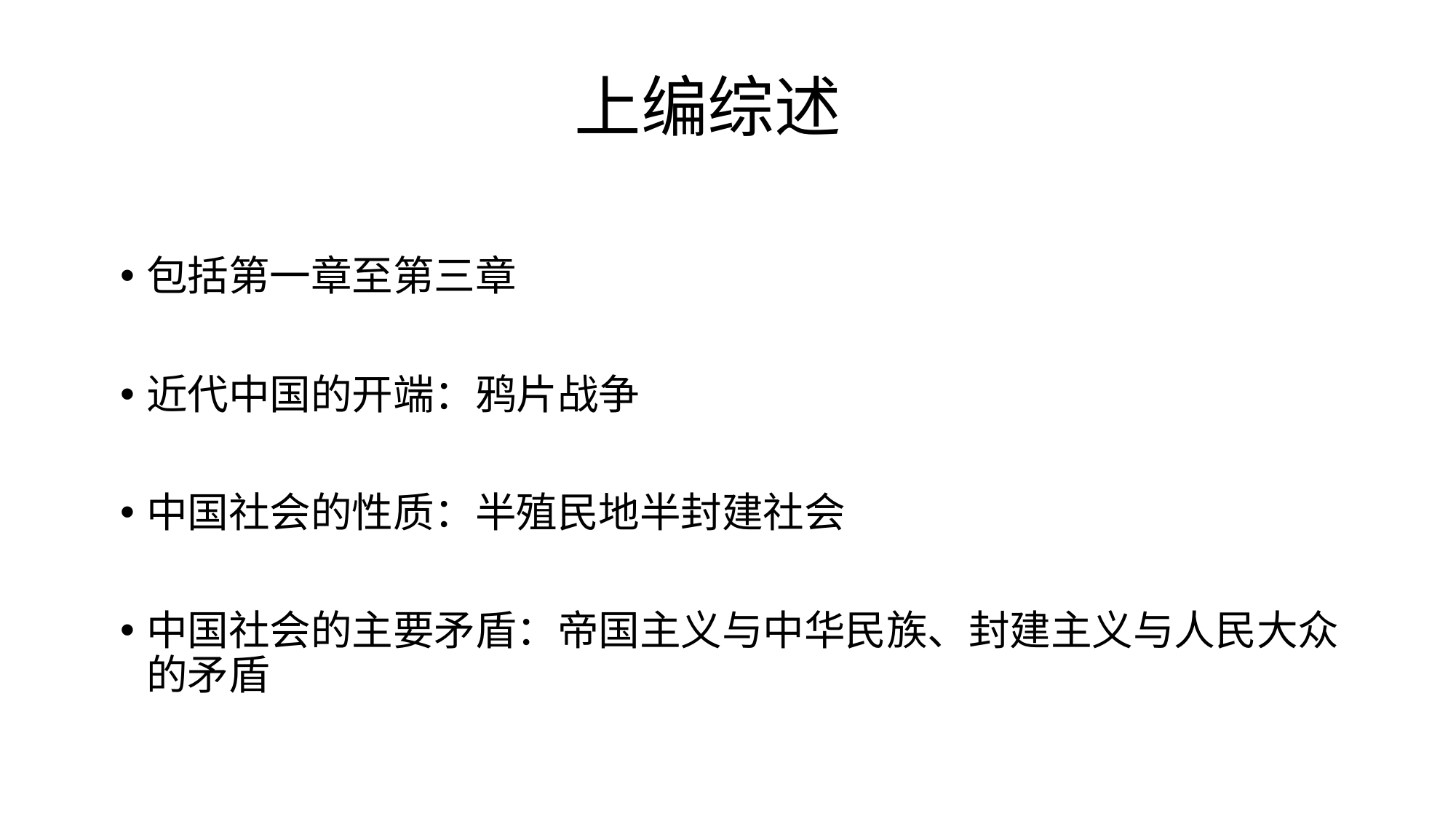

# 上编综述

包括第一章至第三章

近代中国的开端：鸦片战争

中国社会的性质：半殖民地半封建社会

中国社会的主要矛盾：帝国主义与中华民族、封建主义与人民大众的矛盾